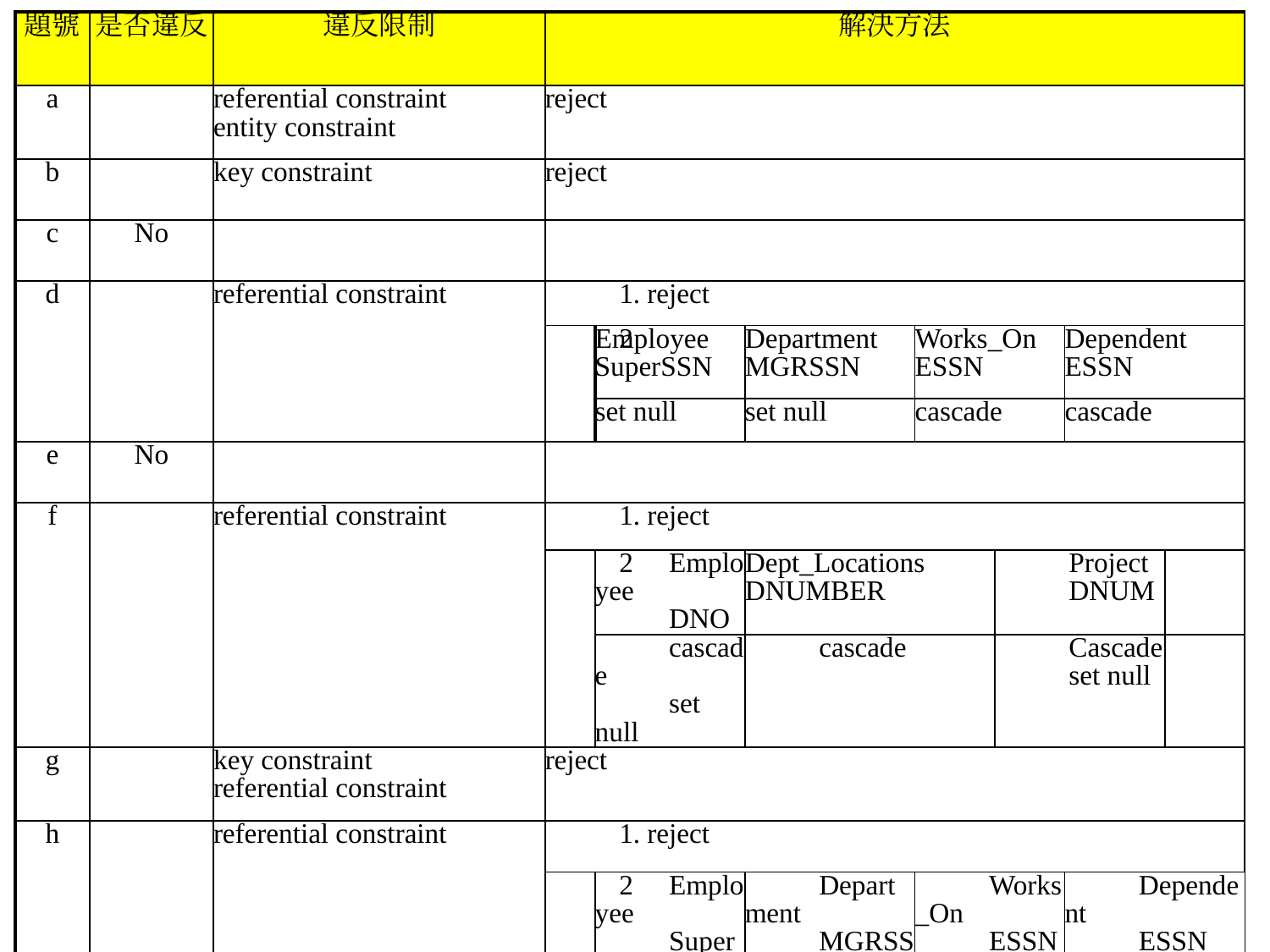

| 題號 | 是否違反 | 違反限制 | 解決方法 |  |  |  |  |  |  |
| --- | --- | --- | --- | --- | --- | --- | --- | --- | --- |
| a |  | referential constraint entity constraint | reject |  |  |  |  |  |  |
| b |  | key constraint | reject |  |  |  |  |  |  |
| c | No |  |  |  |  |  |  |  |  |
| d |  | referential constraint | 1. reject |  |  |  |  |  |  |
|  |  |  | 2 | Employee SuperSSN | Department MGRSSN | Works\_On ESSN |  | Dependent ESSN |  |
|  |  |  |  | set null | set null | cascade |  | cascade |  |
| e | No |  |  |  |  |  |  |  |  |
| f |  | referential constraint | 1. reject |  |  |  |  |  |  |
|  |  |  | 2 | Employee DNO | Dept\_Locations DNUMBER |  | Project DNUM |  |  |
|  |  |  |  | cascade set null | cascade |  | Cascade set null |  |  |
| g |  | key constraint referential constraint | reject |  |  |  |  |  |  |
| h |  | referential constraint | 1. reject |  |  |  |  |  |  |
|  |  |  | 2 | Employee SuperSSN | Department MGRSSN | Works\_On ESSN |  | Dependent ESSN |  |
|  |  |  |  | cascade set null | cascade set null | cascade |  | cascade |  |